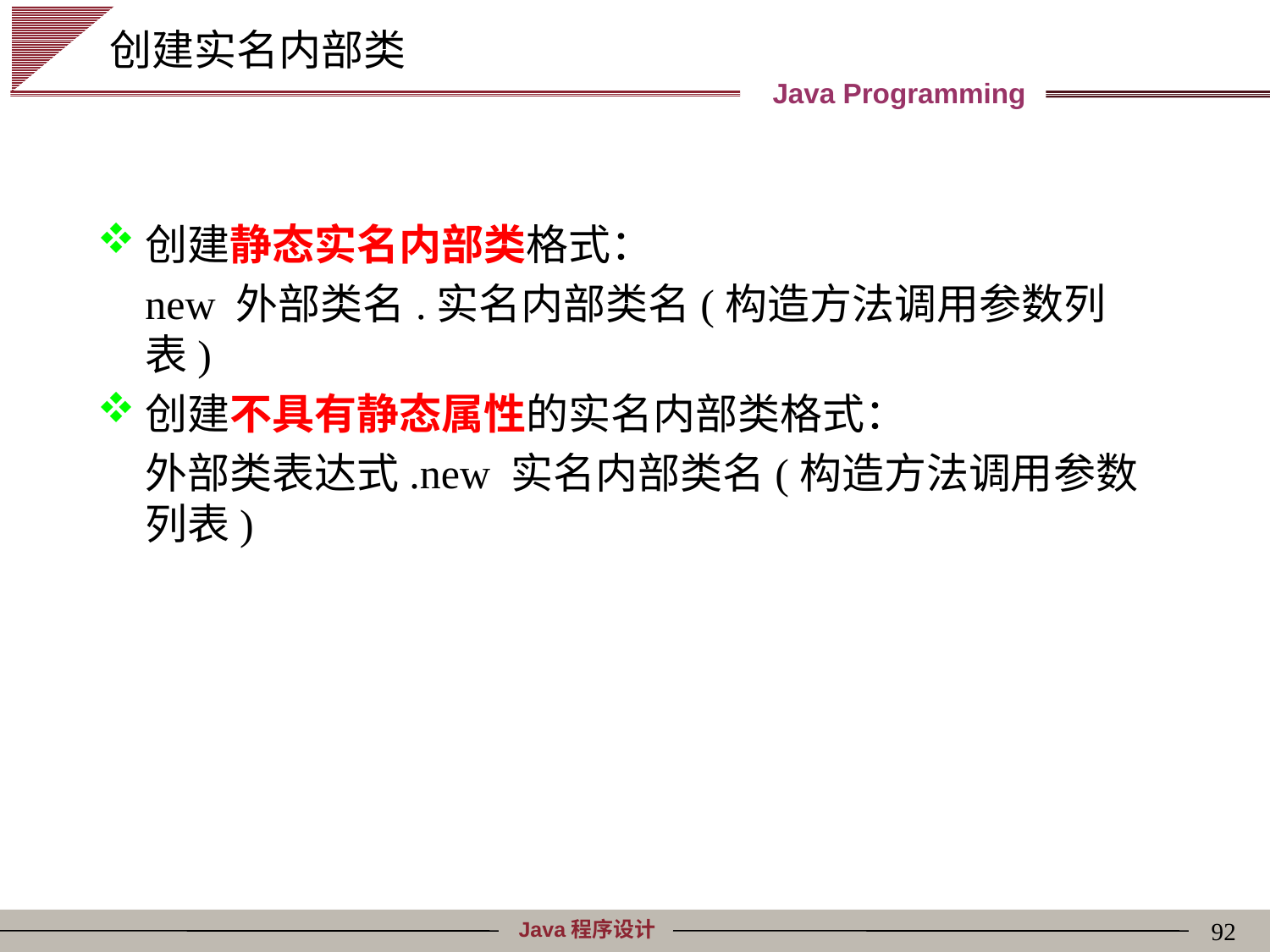

# 创建实名内部类
创建静态实名内部类格式：
    	new 外部类名.实名内部类名(构造方法调用参数列表)
创建不具有静态属性的实名内部类格式：
   	外部类表达式.new 实名内部类名(构造方法调用参数列表)